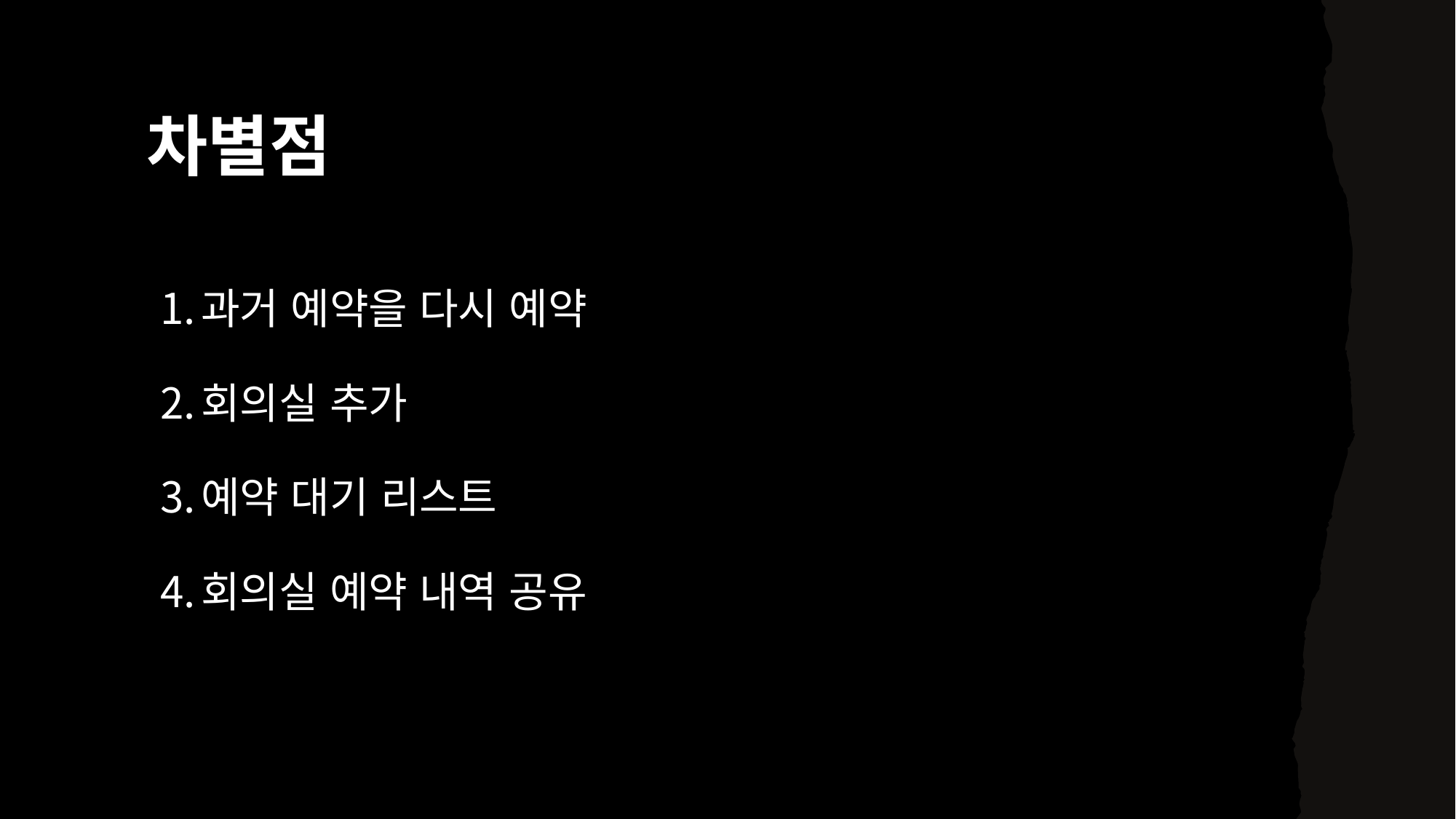

# 차별점
과거 예약을 다시 예약
회의실 추가
예약 대기 리스트
회의실 예약 내역 공유